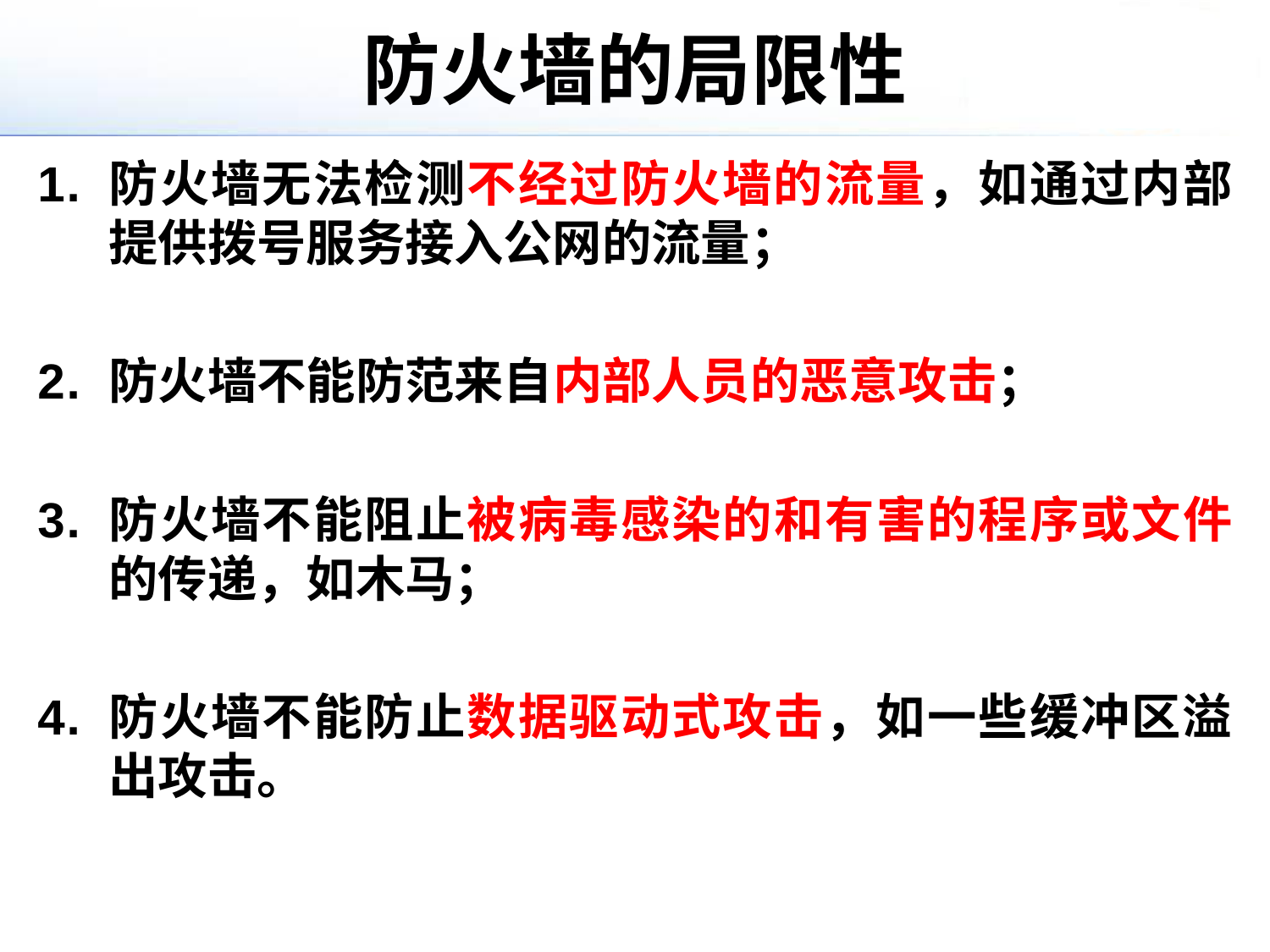

# 防火墙的局限性
防火墙无法检测不经过防火墙的流量，如通过内部提供拨号服务接入公网的流量；

防火墙不能防范来自内部人员的恶意攻击；

防火墙不能阻止被病毒感染的和有害的程序或文件的传递，如木马；

防火墙不能防止数据驱动式攻击，如一些缓冲区溢出攻击。